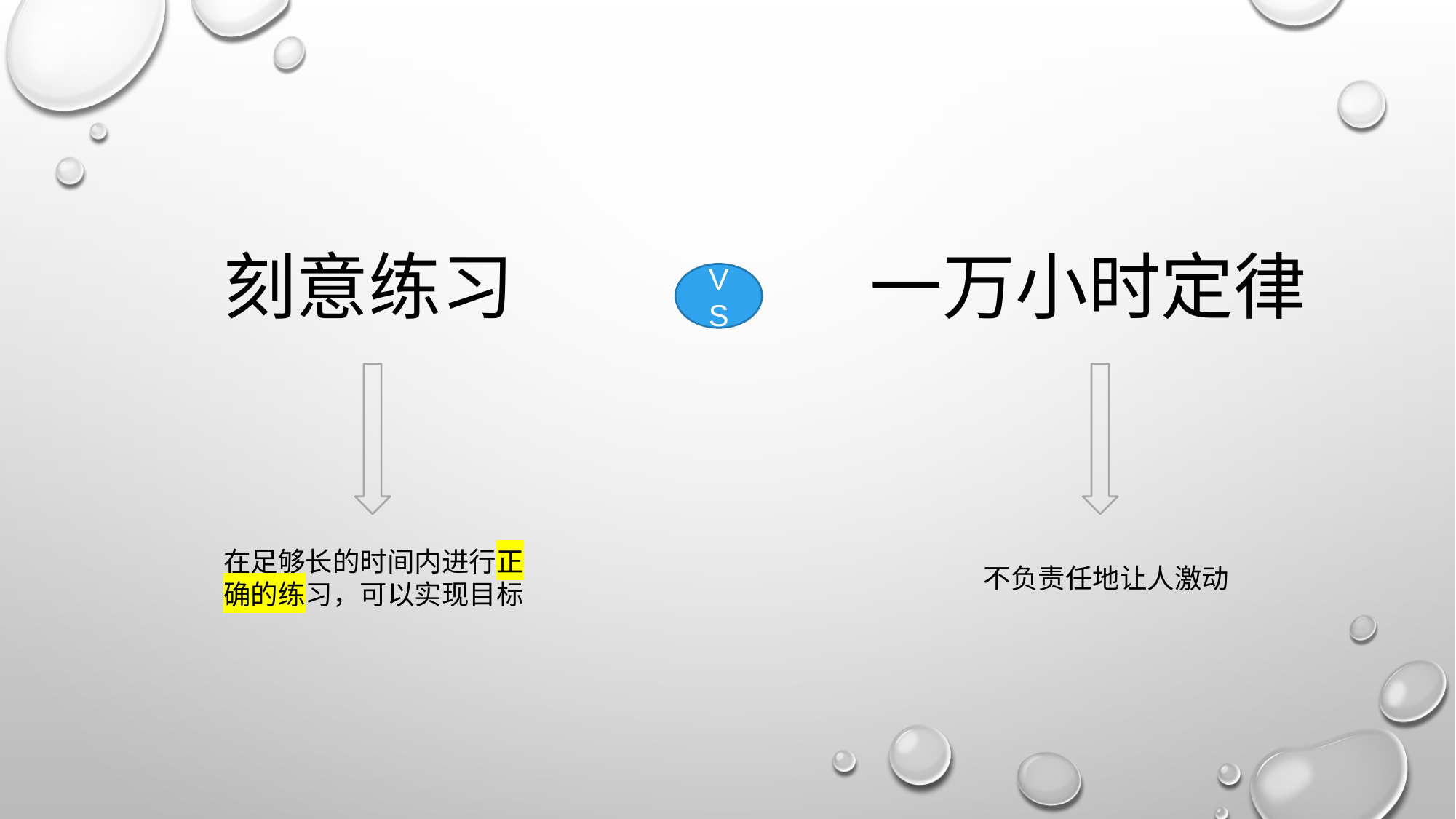

刻意练习
一万小时定律

VS

在足够长的时间内进行正确的练习，可以实现目标
不负责任地让人激动